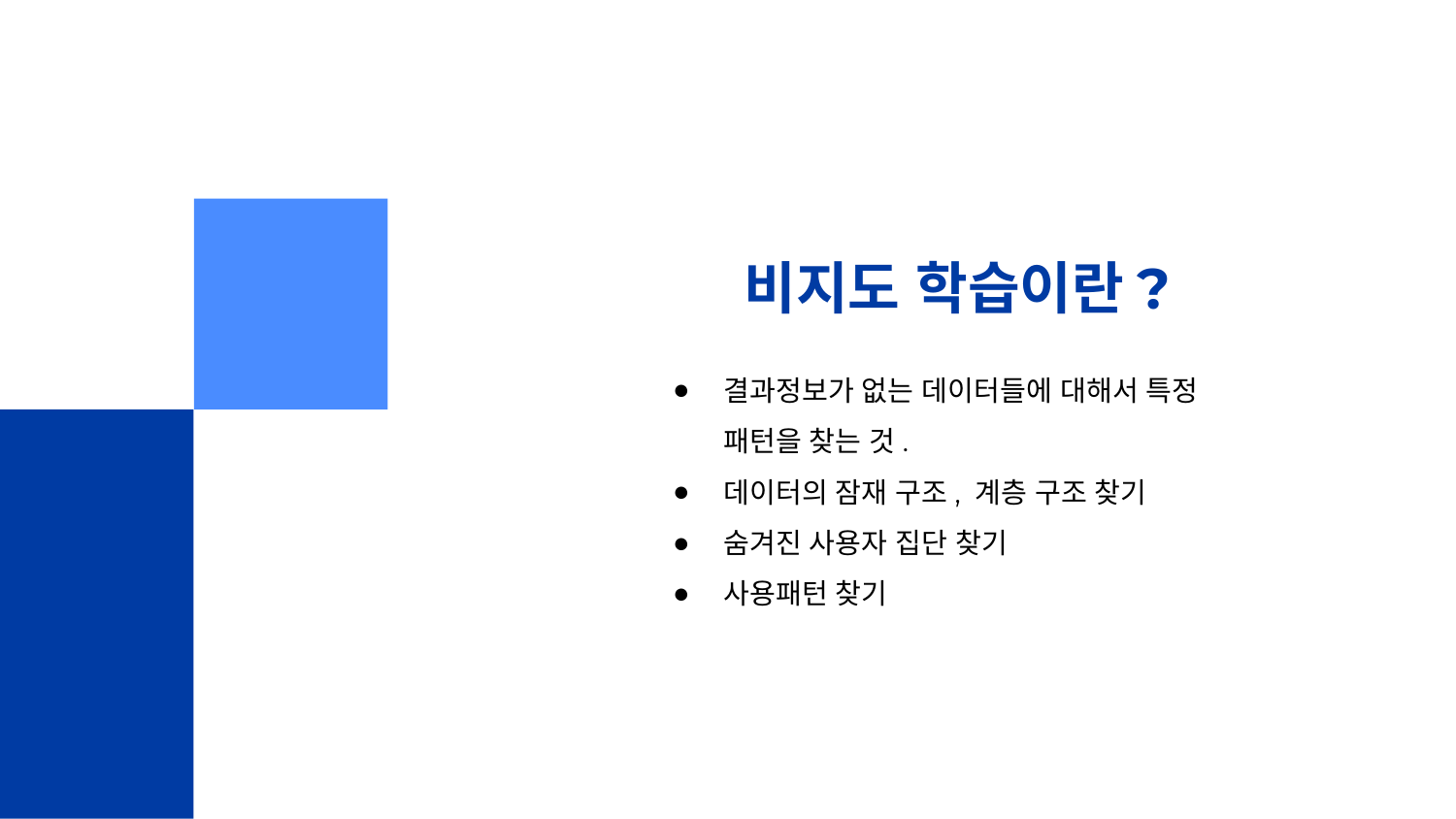

# 비지도 학습이란?
결과정보가 없는 데이터들에 대해서 특정 패턴을 찾는 것.
데이터의 잠재 구조, 계층 구조 찾기
숨겨진 사용자 집단 찾기
사용패턴 찾기